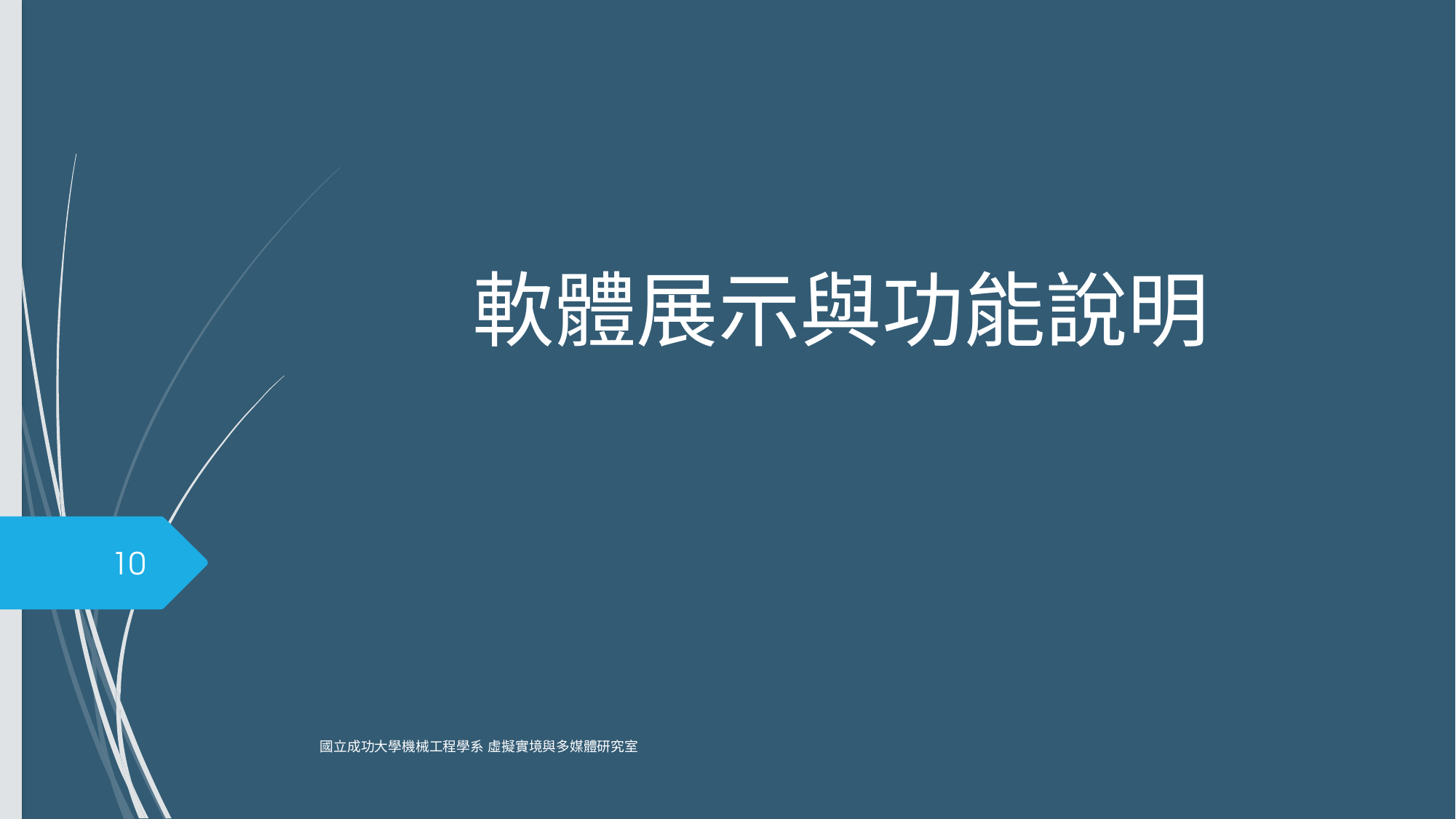

# 軟體展示與功能說明

10
國立成功大學機械工程學系 虛擬實境與多媒體研究室